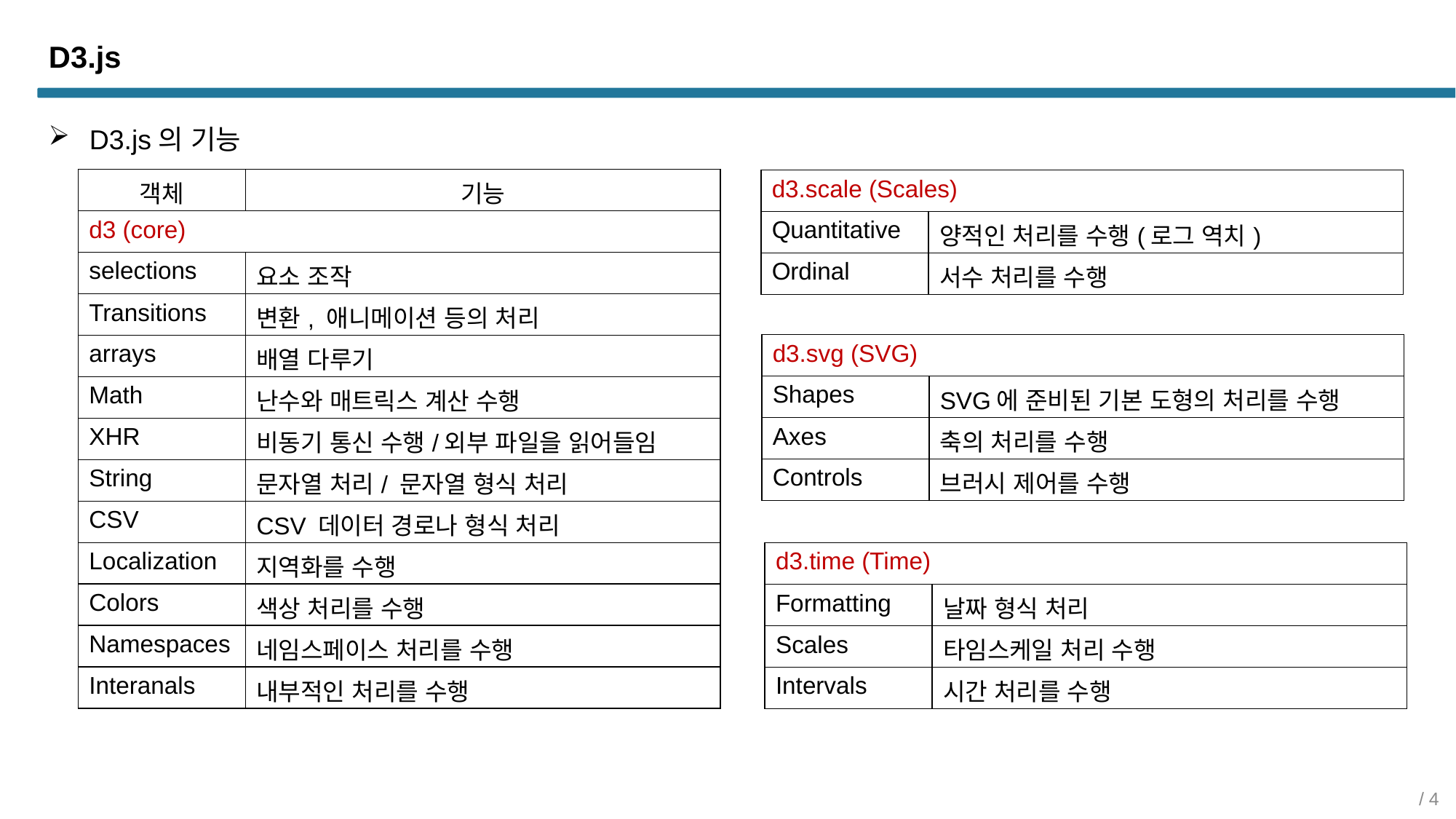

D3.js
D3.js의 기능
| 객체 | 기능 |
| --- | --- |
| d3 (core) |  |
| selections | 요소 조작 |
| Transitions | 변환, 애니메이션 등의 처리 |
| arrays | 배열 다루기 |
| Math | 난수와 매트릭스 계산 수행 |
| XHR | 비동기 통신 수행/외부 파일을 읽어들임 |
| String | 문자열 처리/ 문자열 형식 처리 |
| CSV | CSV 데이터 경로나 형식 처리 |
| Localization | 지역화를 수행 |
| Colors | 색상 처리를 수행 |
| Namespaces | 네임스페이스 처리를 수행 |
| Interanals | 내부적인 처리를 수행 |
| d3.scale (Scales) |  |
| --- | --- |
| Quantitative | 양적인 처리를 수행(로그 역치) |
| Ordinal | 서수 처리를 수행 |
| d3.svg (SVG) |  |
| --- | --- |
| Shapes | SVG에 준비된 기본 도형의 처리를 수행 |
| Axes | 축의 처리를 수행 |
| Controls | 브러시 제어를 수행 |
| d3.time (Time) |  |
| --- | --- |
| Formatting | 날짜 형식 처리 |
| Scales | 타임스케일 처리 수행 |
| Intervals | 시간 처리를 수행 |
/ 4